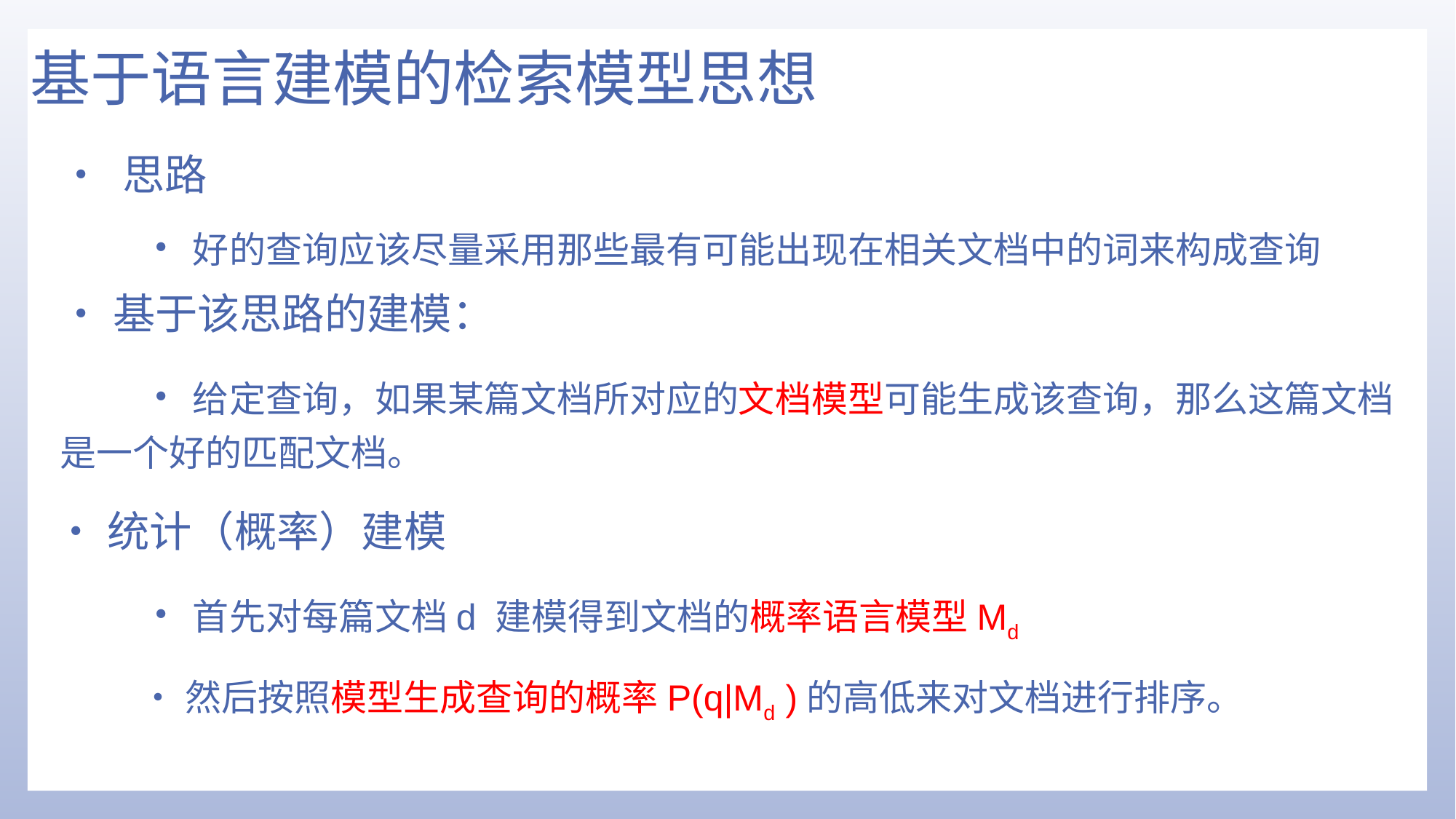

# 基于语言建模的检索模型思想
• 思路
•好的查询应该尽量采用那些最有可能出现在相关文档中的词来构成查询
•基于该思路的建模：
•给定查询，如果某篇文档所对应的文档模型可能生成该查询，那么这篇文档是一个好的匹配文档。
•统计（概率）建模
•首先对每篇文档d 建模得到文档的概率语言模型Md
•然后按照模型生成查询的概率P(q|Md )的高低来对文档进行排序。